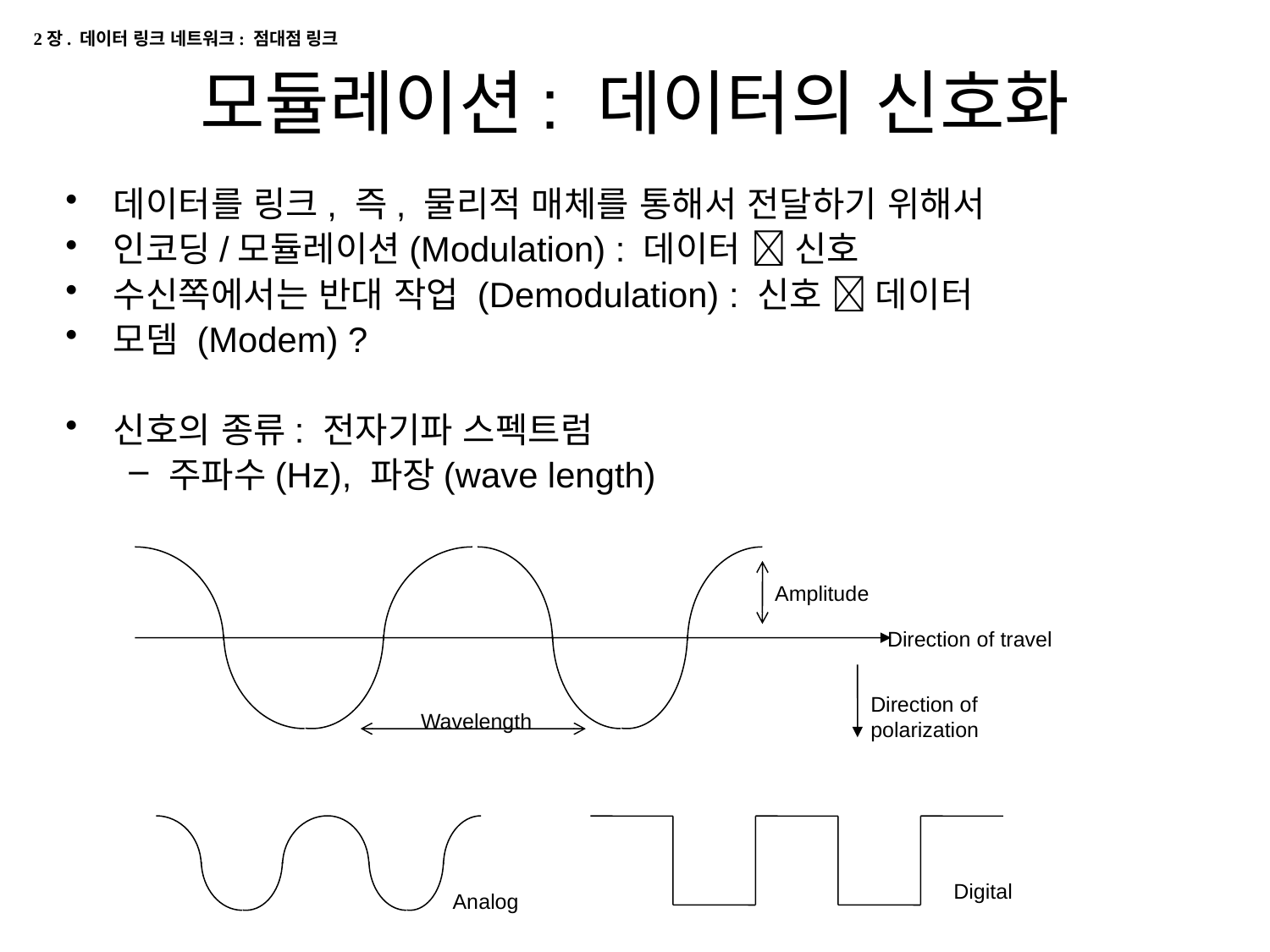

2장. 데이터 링크 네트워크: 점대점 링크
# 모듈레이션: 데이터의 신호화
데이터를 링크, 즉, 물리적 매체를 통해서 전달하기 위해서
인코딩/모듈레이션(Modulation) : 데이터 → 신호
수신쪽에서는 반대 작업 (Demodulation) : 신호 → 데이터
모뎀 (Modem) ?

신호의 종류: 전자기파 스펙트럼
주파수(Hz), 파장(wave length)

Amplitude

Direction of travel

Direction of polarization

Wavelength

Digital
Analog